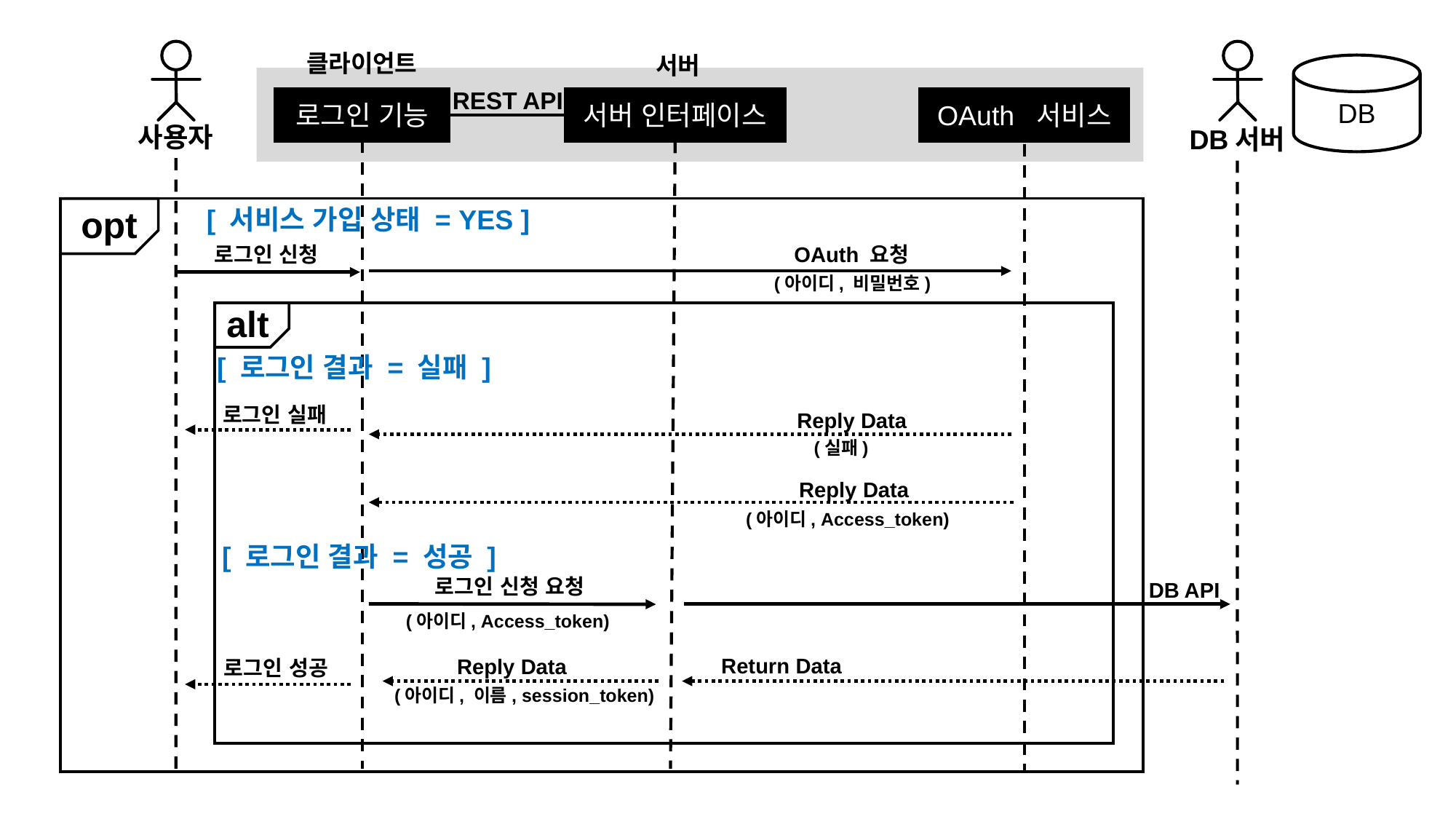

사용자

DB서버
클라이언트
서버
DB

REST API
로그인 기능
서버 인터페이스
OAuth  서비스
opt

[ 서비스 가입 상태 = YES ]
로그인 신청
OAuth 요청
(아이디, 비밀번호)
alt

[ 로그인 결과 = 실패 ]
로그인 실패
Reply Data
(실패)
Reply Data
(아이디, Access_token)
[ 로그인 결과 = 성공 ]
로그인 신청 요청
DB API
(아이디, Access_token)
Return Data
Reply Data
로그인 성공
(아이디, 이름, session_token)